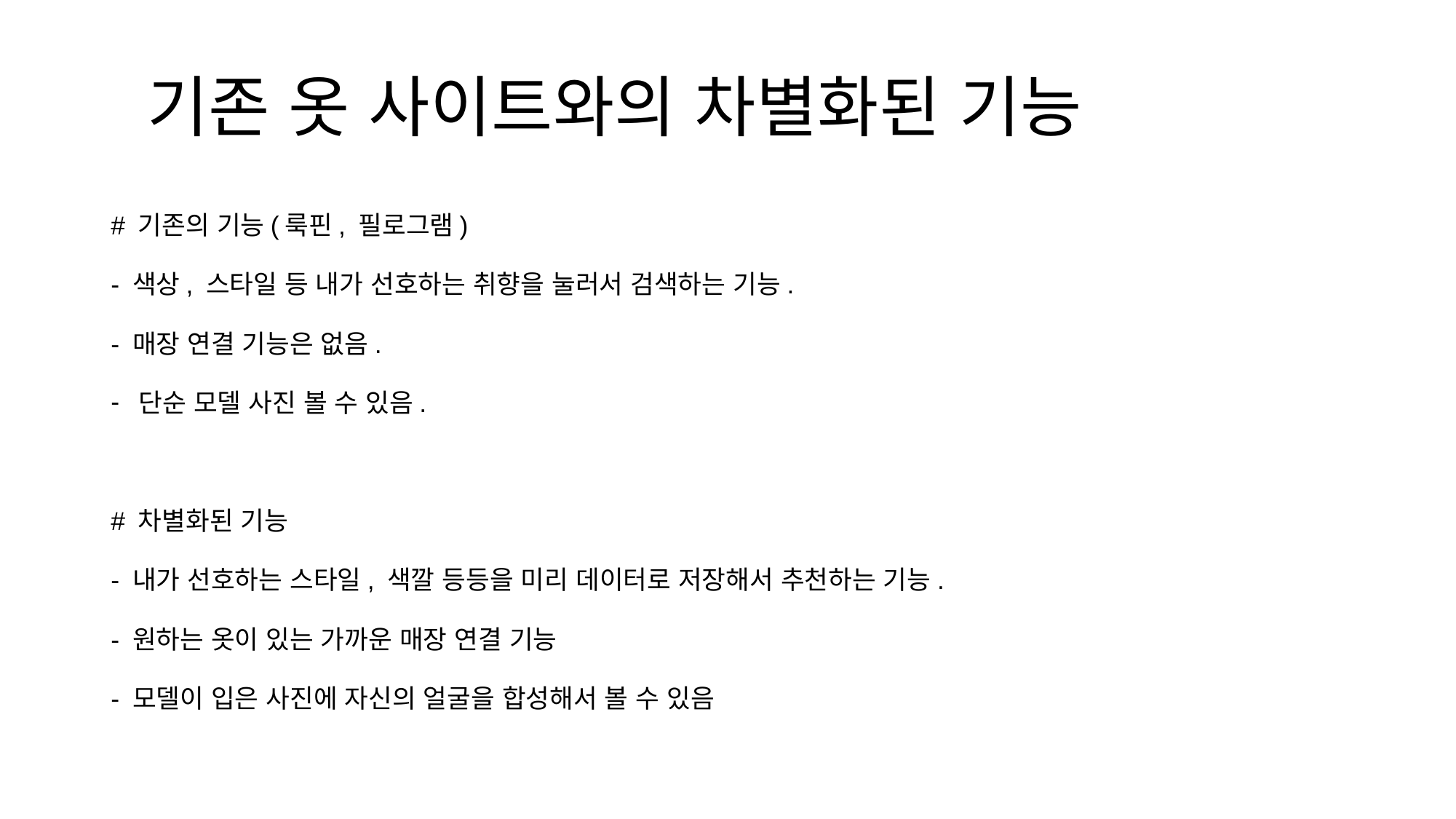

기존 옷 사이트와의 차별화된 기능
# 기존의 기능(룩핀, 필로그램)
- 색상, 스타일 등 내가 선호하는 취향을 눌러서 검색하는 기능.
- 매장 연결 기능은 없음.
단순 모델 사진 볼 수 있음.

# 차별화된 기능
- 내가 선호하는 스타일, 색깔 등등을 미리 데이터로 저장해서 추천하는 기능.
- 원하는 옷이 있는 가까운 매장 연결 기능
- 모델이 입은 사진에 자신의 얼굴을 합성해서 볼 수 있음